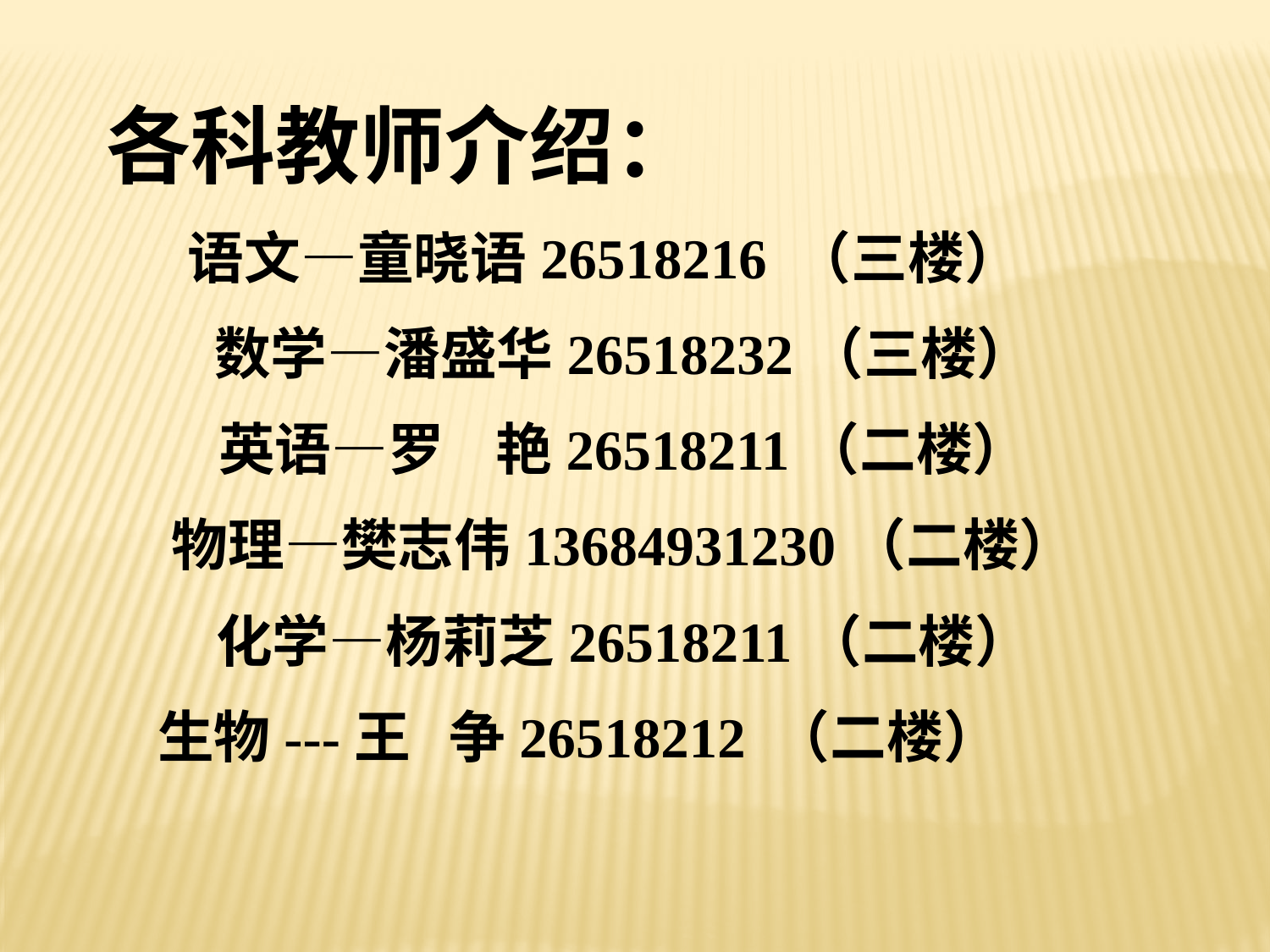

各科教师介绍：
语文—童晓语26518216 （三楼）
数学—潘盛华26518232（三楼）
英语—罗    艳26518211（二楼）
物理—樊志伟13684931230（二楼）
化学—杨莉芝26518211（二楼）
生物---王   争26518212 （二楼）